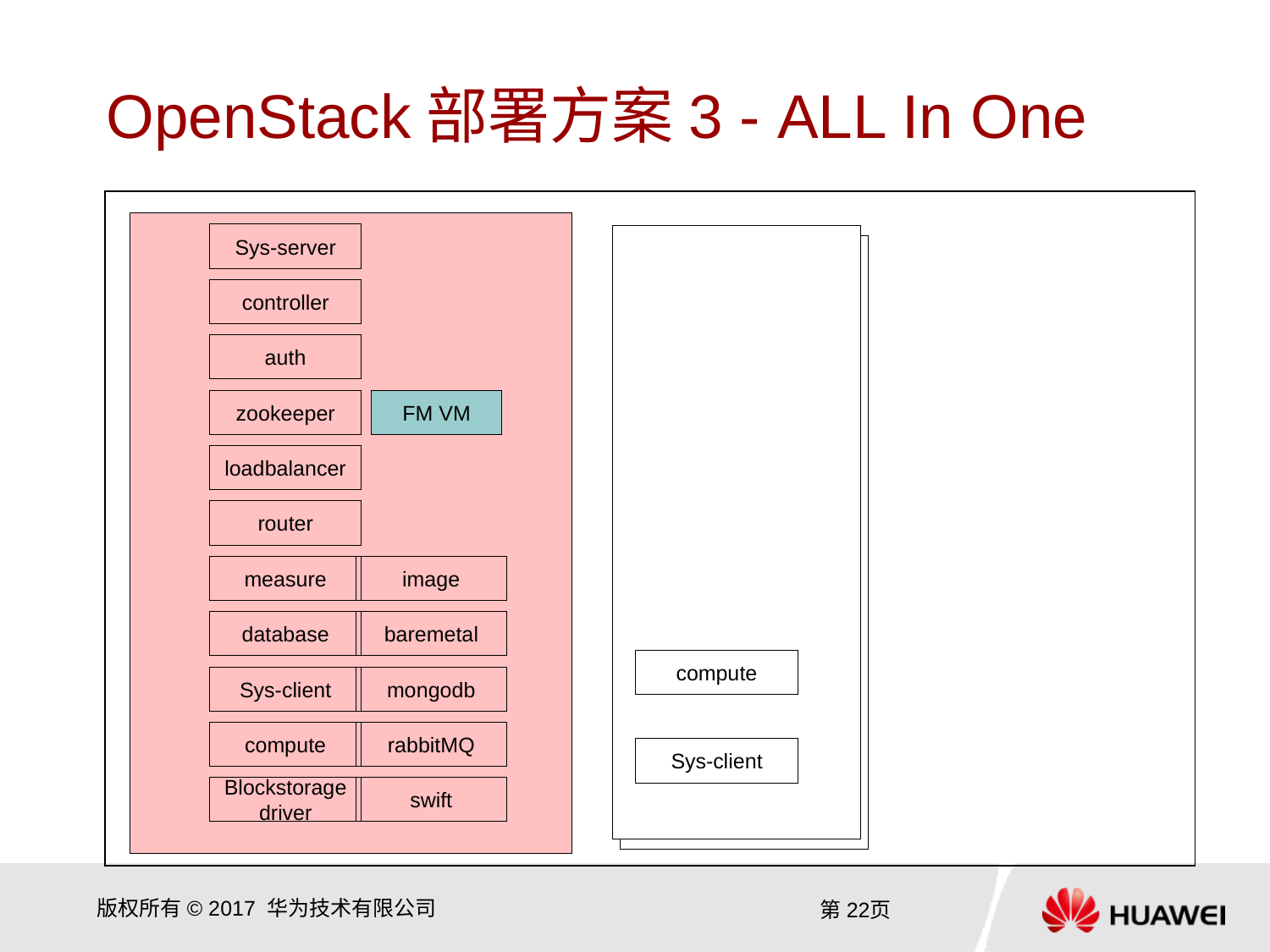

# OpenStack部署方案3 - ALL In One

Sys-server

controller
auth
zookeeper
FM VM
loadbalancer
router
measure
image
database
baremetal
compute
Sys-client
mongodb
compute
rabbitMQ
Sys-client
Blockstorage driver
swift